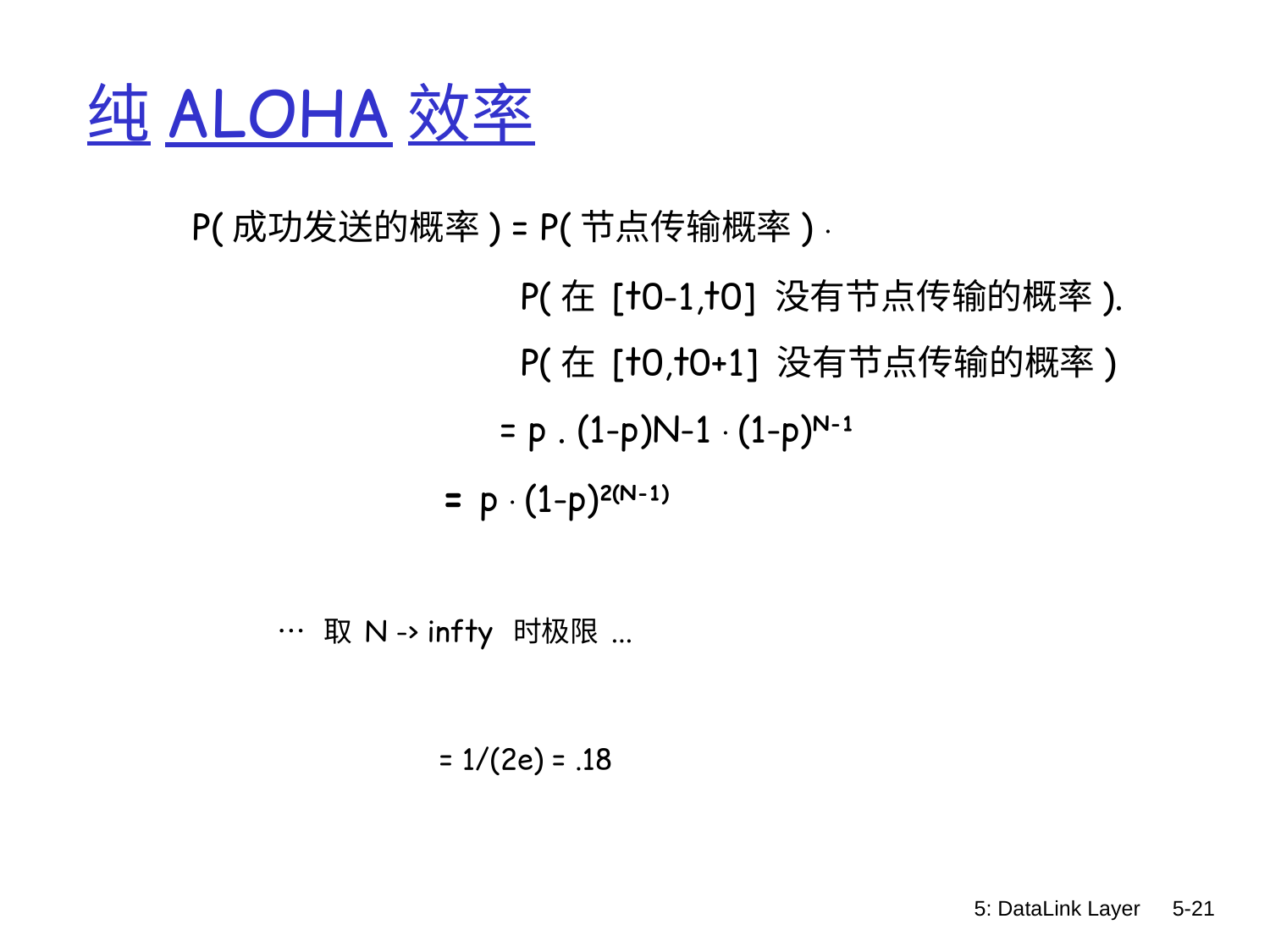

# 纯ALOHA效率
          P(成功发送的概率) = P(节点传输概率) .
                                         P(在 [t0-1,t0] 没有节点传输的概率).
                                         P(在 [t0,t0+1] 没有节点传输的概率)
                                       = p . (1-p)N-1 . (1-p)N-1
                                        = p . (1-p)2(N-1)

                              … 取N -> infty 时极限...
                                    = 1/(2e) = .18

5: DataLink Layer
5-21